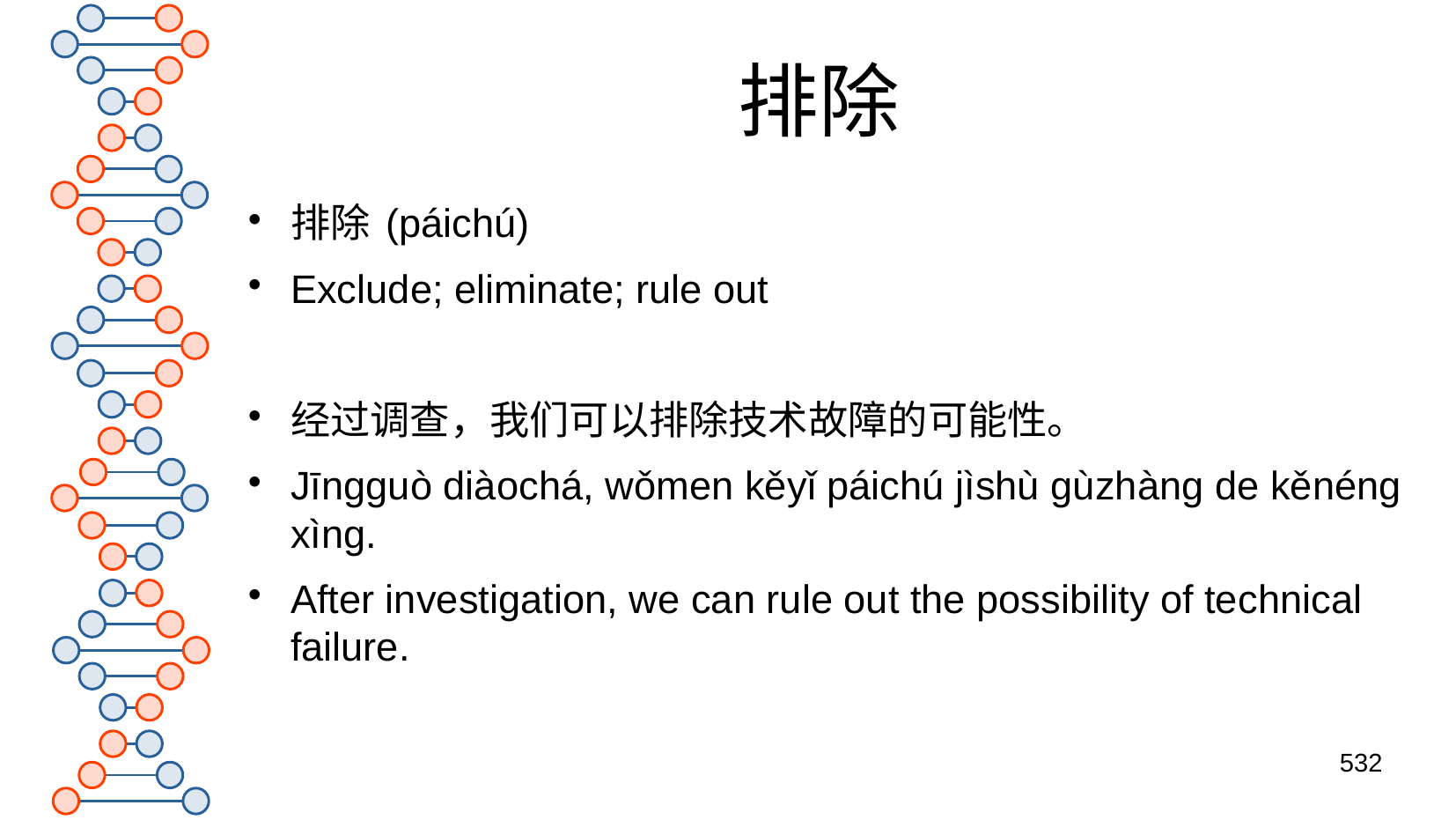

# 排除
排除 (páichú)
Exclude; eliminate; rule out

经过调查，我们可以排除技术故障的可能性。
Jīngguò diàochá, wǒmen kěyǐ páichú jìshù gùzhàng de kěnéng xìng.
After investigation, we can rule out the possibility of technical failure.
532